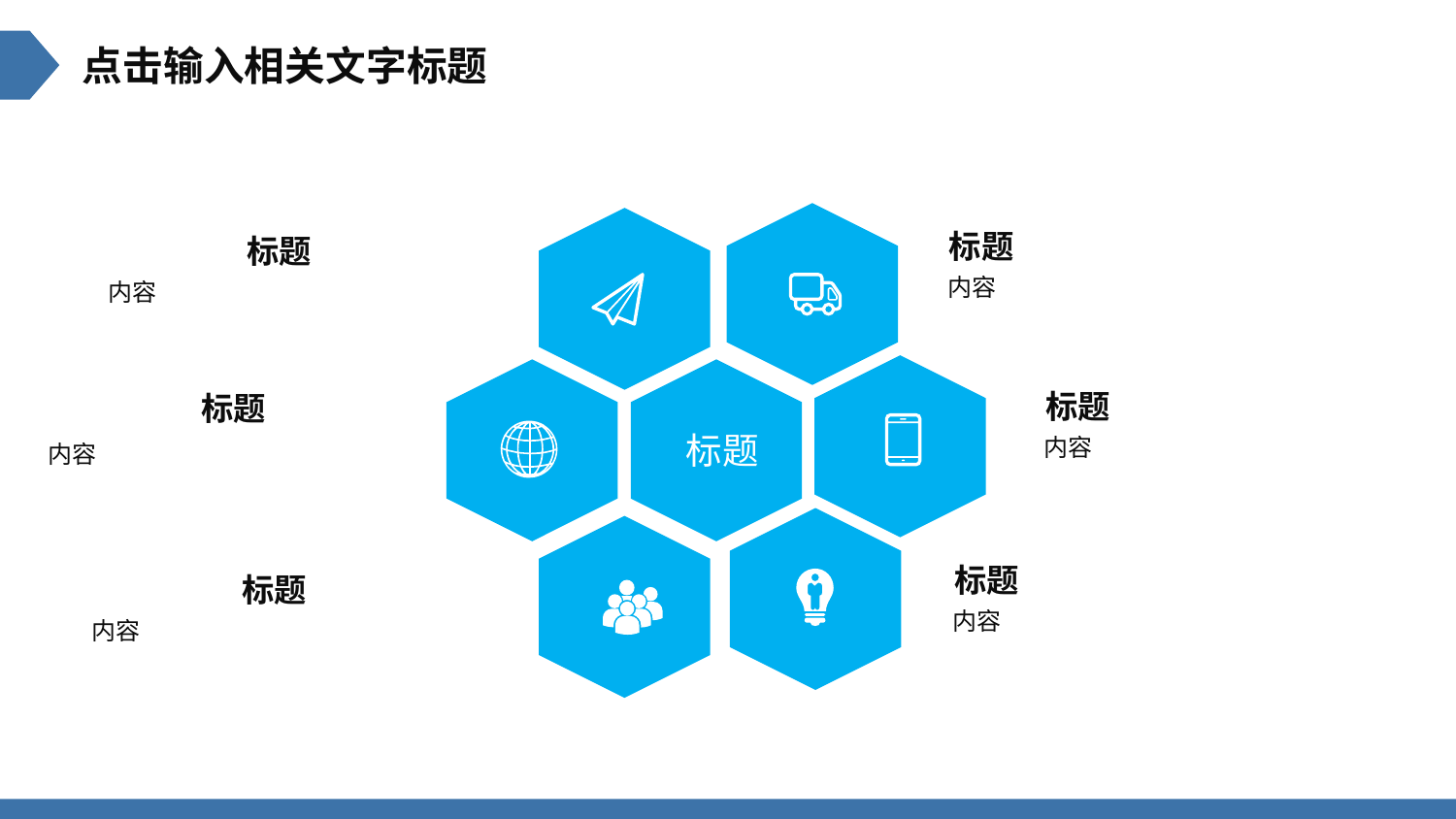

点击输入相关文字标题

标题
标题
内容
内容

标题
标题

标题
内容
内容

标题
标题

内容
内容